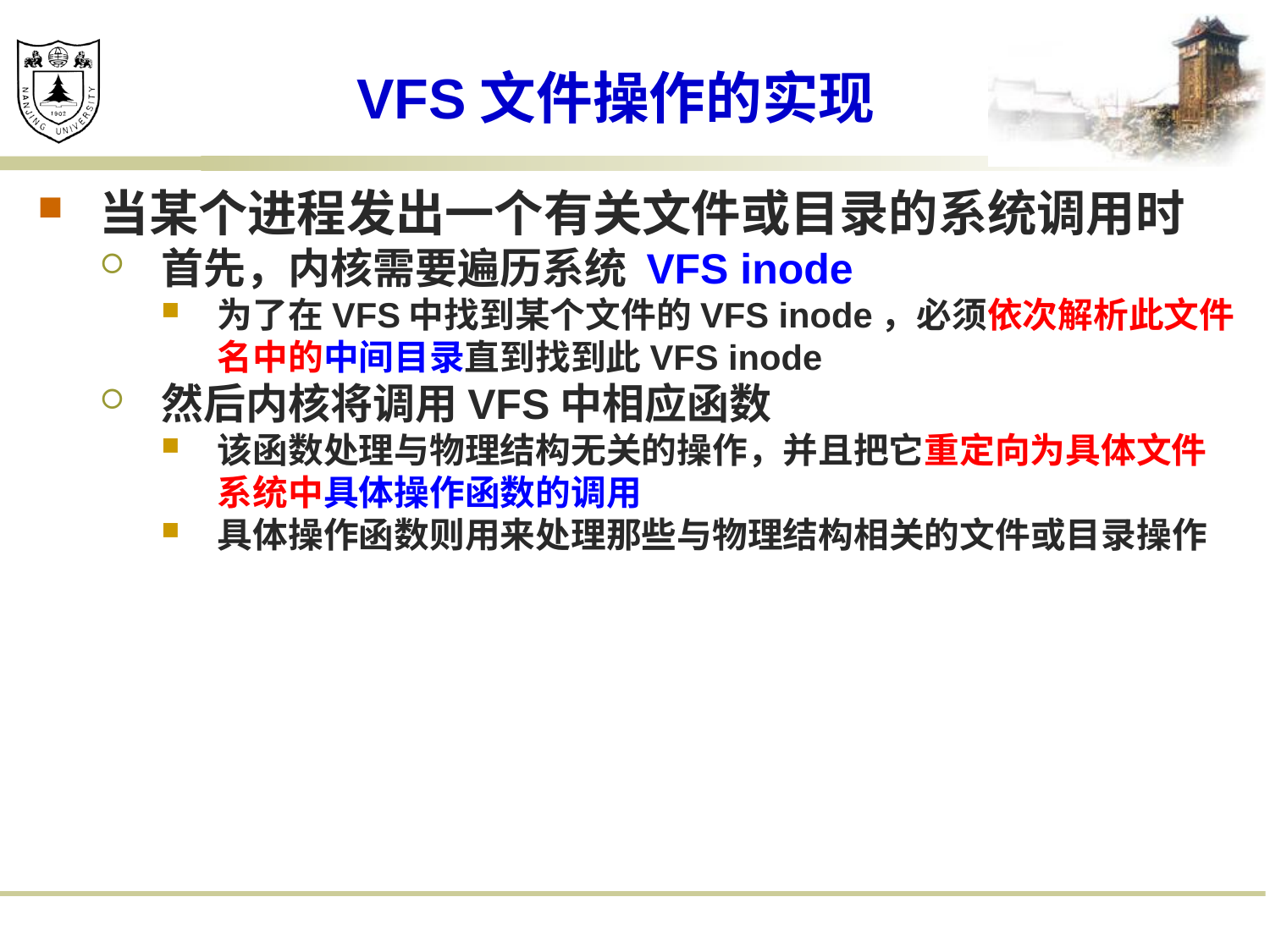

# VFS文件操作的实现
当某个进程发出一个有关文件或目录的系统调用时
首先，内核需要遍历系统 VFS inode
为了在VFS中找到某个文件的VFS inode，必须依次解析此文件名中的中间目录直到找到此VFS inode
然后内核将调用VFS中相应函数
该函数处理与物理结构无关的操作，并且把它重定向为具体文件系统中具体操作函数的调用
具体操作函数则用来处理那些与物理结构相关的文件或目录操作
145